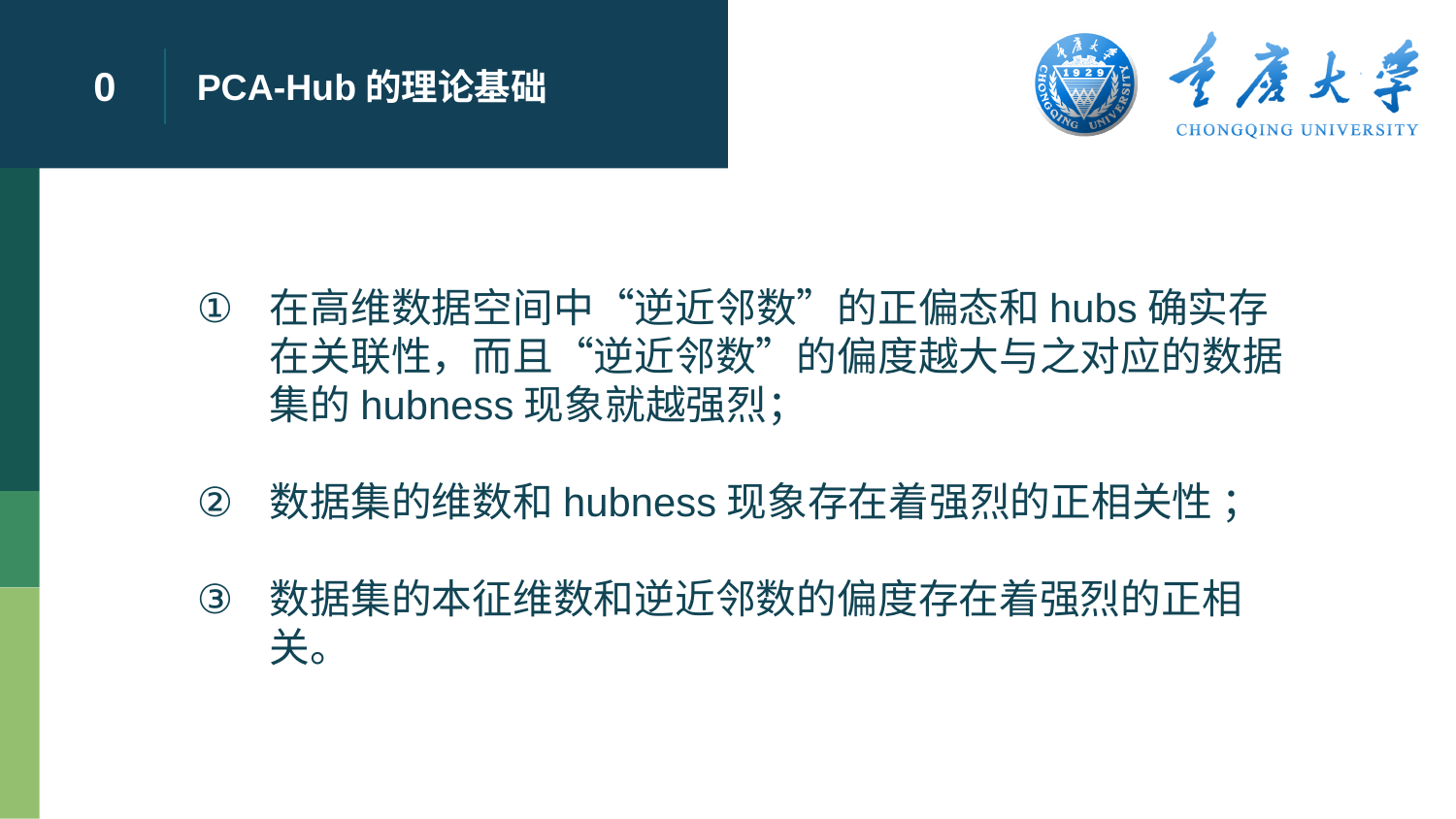

# PCA-Hub的理论基础
0
在高维数据空间中“逆近邻数”的正偏态和hubs确实存在关联性，而且“逆近邻数”的偏度越大与之对应的数据集的hubness现象就越强烈；

数据集的维数和hubness现象存在着强烈的正相关性 ；

数据集的本征维数和逆近邻数的偏度存在着强烈的正相关。